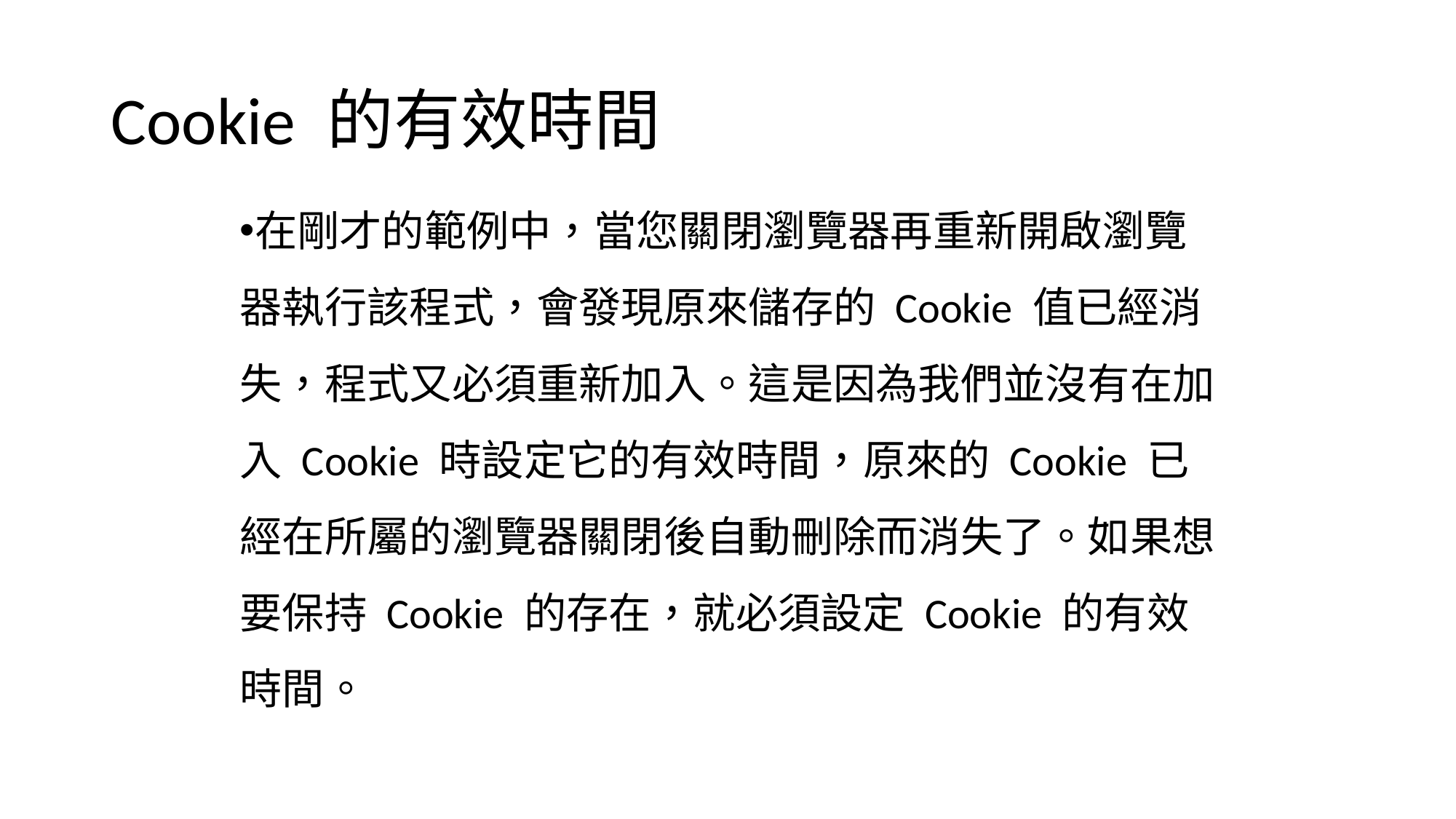

# Cookie 的有效時間
在剛才的範例中，當您關閉瀏覽器再重新開啟瀏覽器執行該程式，會發現原來儲存的 Cookie 值已經消失，程式又必須重新加入。這是因為我們並沒有在加入 Cookie 時設定它的有效時間，原來的 Cookie 已經在所屬的瀏覽器關閉後自動刪除而消失了。如果想要保持 Cookie 的存在，就必須設定 Cookie 的有效時間。